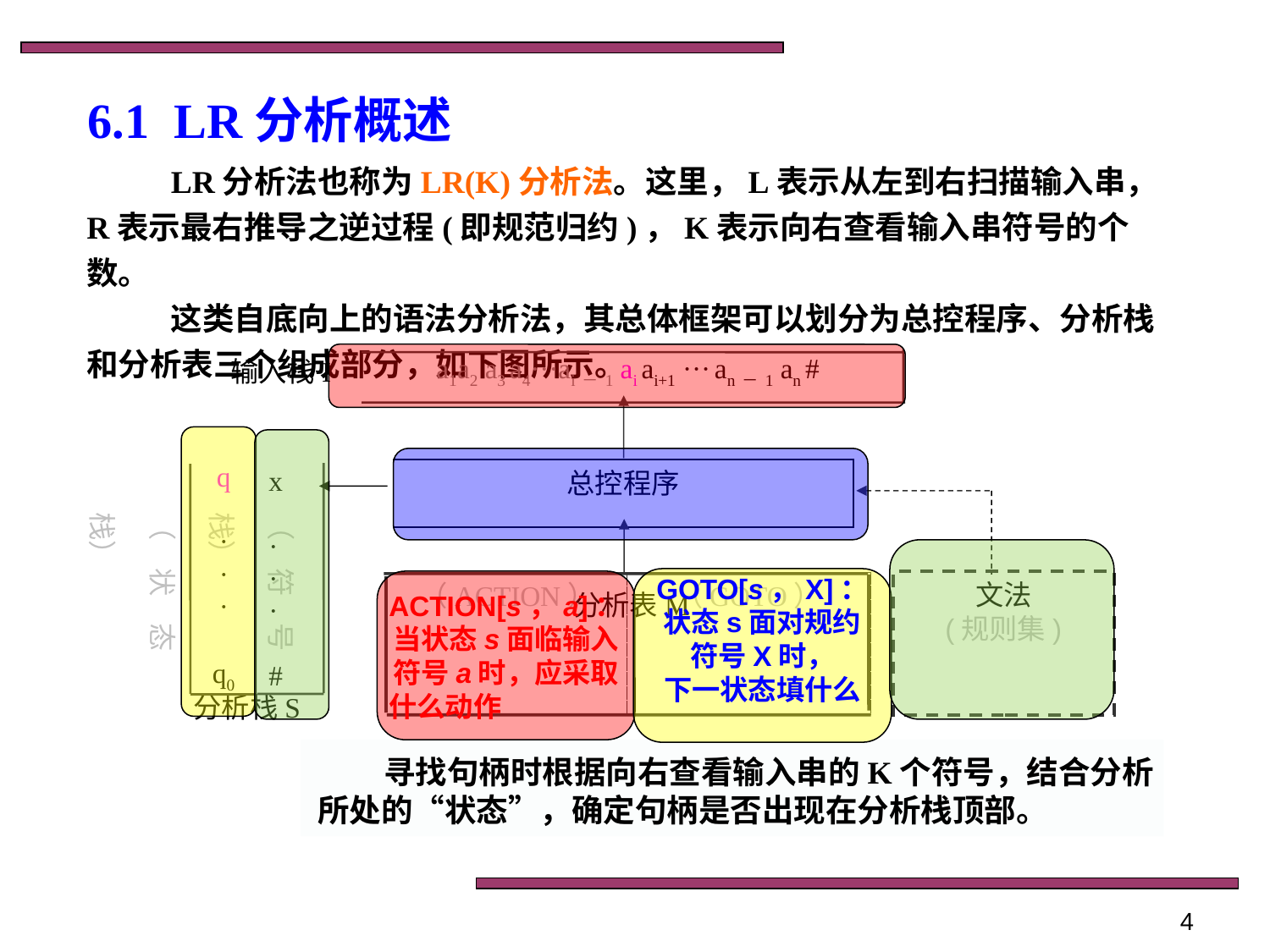

# 6.1  LR分析概述
LR分析法也称为LR(K)分析法。这里，L表示从左到右扫描输入串，R表示最右推导之逆过程(即规范归约)，K表示向右查看输入串符号的个数。
这类自底向上的语法分析法，其总体框架可以划分为总控程序、分析栈和分析表三个组成部分，如下图所示。

a1a2 a3 a4···ai－1 ai ai+1 ··· an－1 an #
输入栈I

q

·
·
·

q0
x

·
·
·

#
总控程序

（符号栈）
（状态栈）

文法
(规则集)
（ACTION）
（GOTO）

分析表M
分析栈S

GOTO[s，X]：
状态s面对规约
符号X时，
下一状态填什么

ACTION[s，a]：
当状态s面临输入
符号a时，应采取
什么动作

寻找句柄时根据向右查看输入串的K个符号，结合分析所处的“状态”，确定句柄是否出现在分析栈顶部。
4